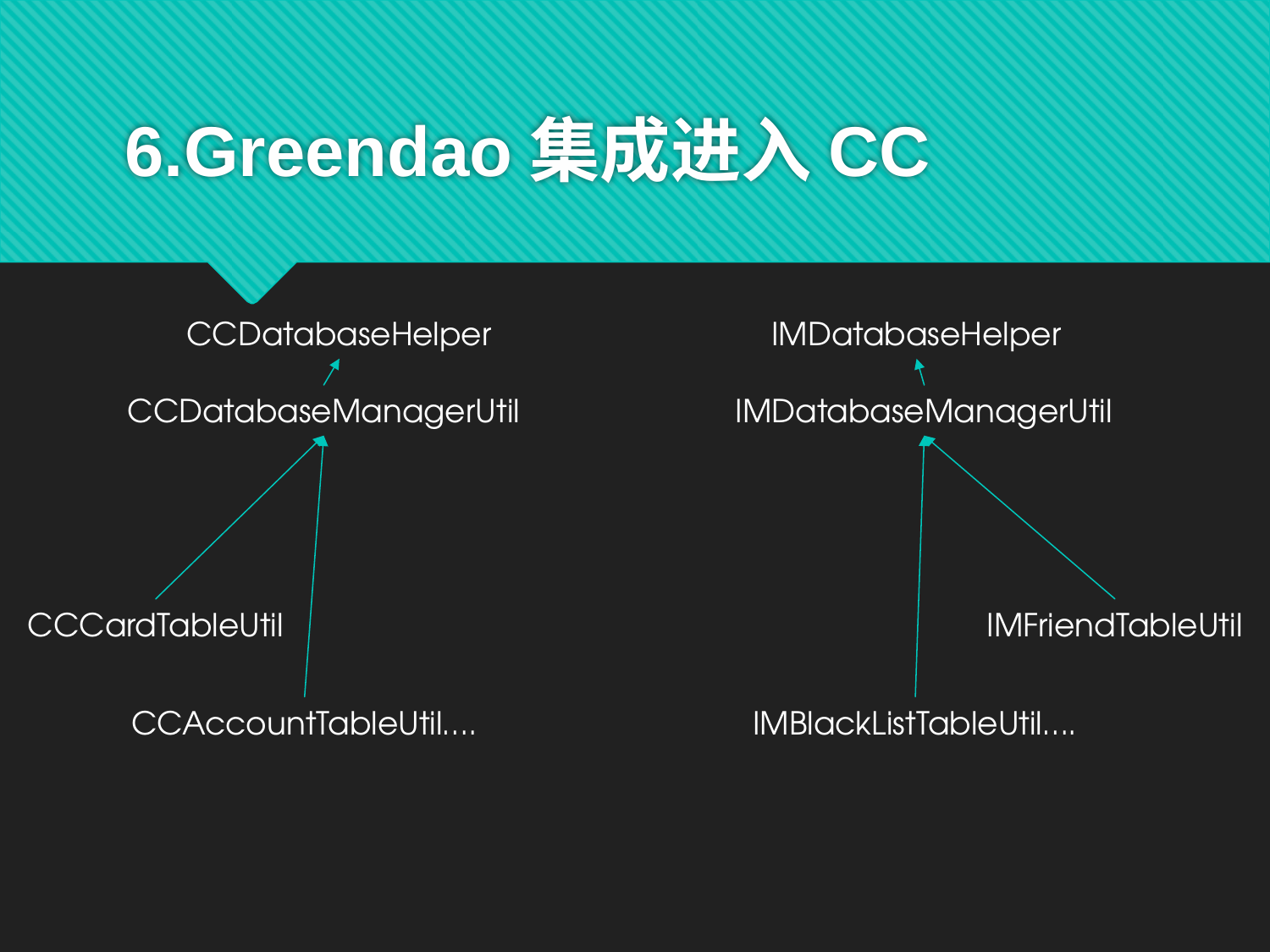

# 6.Greendao集成进入CC
CCDatabaseHelper
IMDatabaseHelper
CCDatabaseManagerUtil
IMDatabaseManagerUtil
CCCardTableUtil
IMFriendTableUtil
CCAccountTableUtil….
IMBlackListTableUtil….